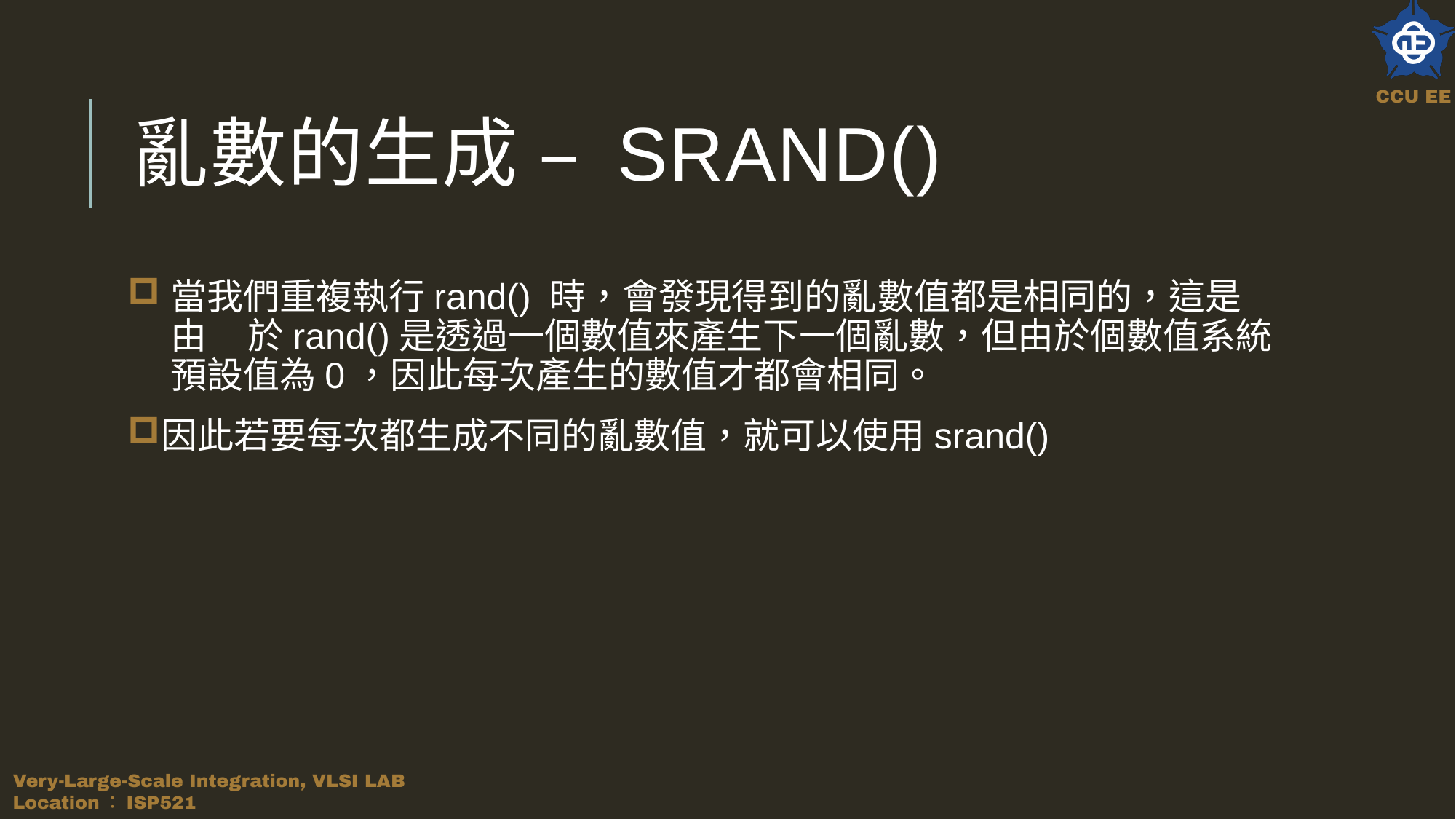

# 亂數的生成 – srand()
當我們重複執行rand() 時，會發現得到的亂數值都是相同的，這是由     於rand()是透過一個數值來產生下一個亂數，但由於個數值系統預設值為0，因此每次產生的數值才都會相同。
因此若要每次都生成不同的亂數值，就可以使用srand()